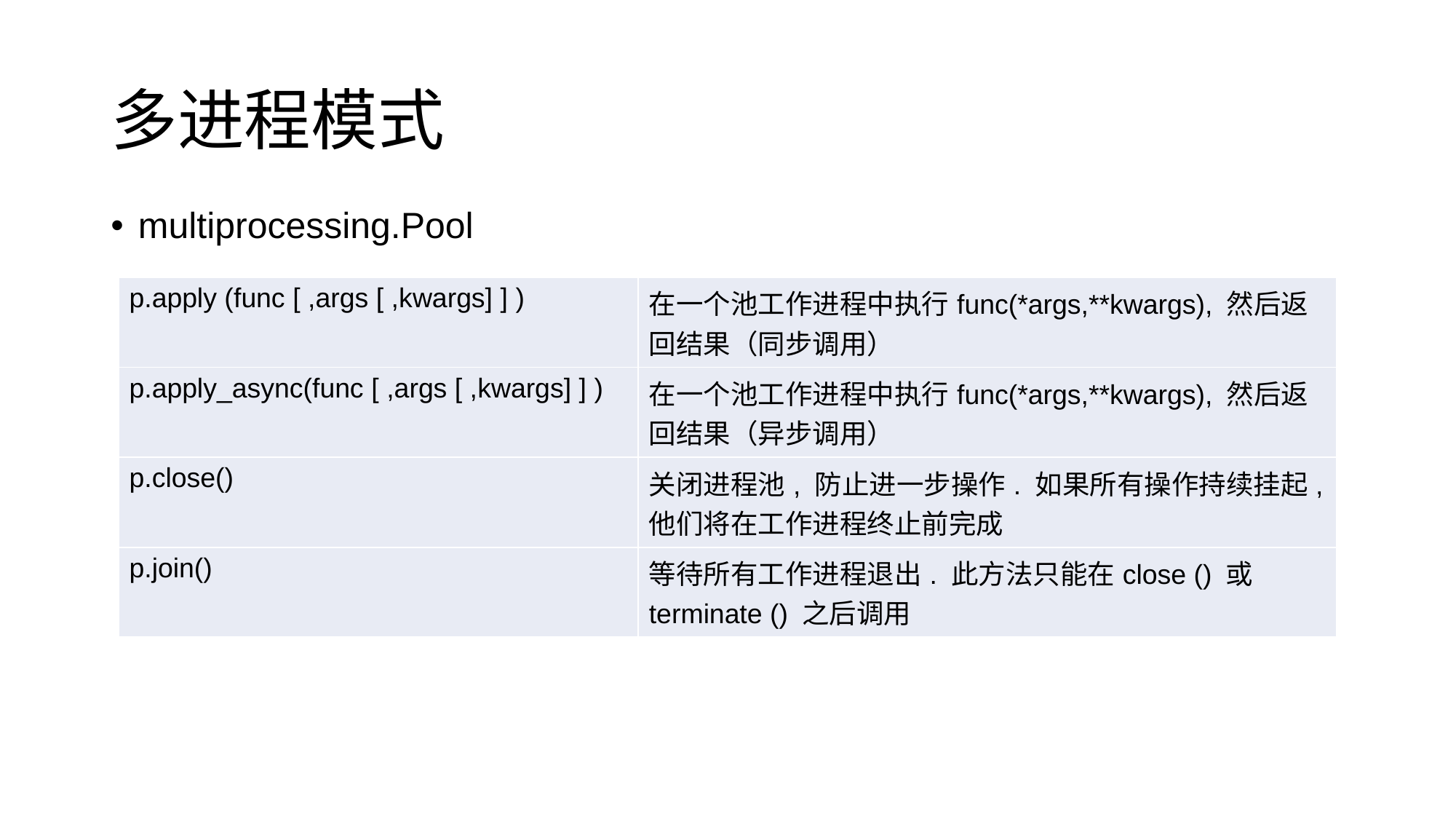

# 多进程模式
multiprocessing.Pool

| p.apply (func [ ,args [ ,kwargs] ] ) | 在一个池工作进程中执行func(\*args,\*\*kwargs), 然后返回结果（同步调用） |
| --- | --- |
| p.apply\_async(func [ ,args [ ,kwargs] ] ) | 在一个池工作进程中执行func(\*args,\*\*kwargs), 然后返回结果（异步调用） |
| p.close() | 关闭进程池, 防止进一步操作. 如果所有操作持续挂起, 他们将在工作进程终止前完成 |
| p.join() | 等待所有工作进程退出. 此方法只能在close () 或terminate () 之后调用 |